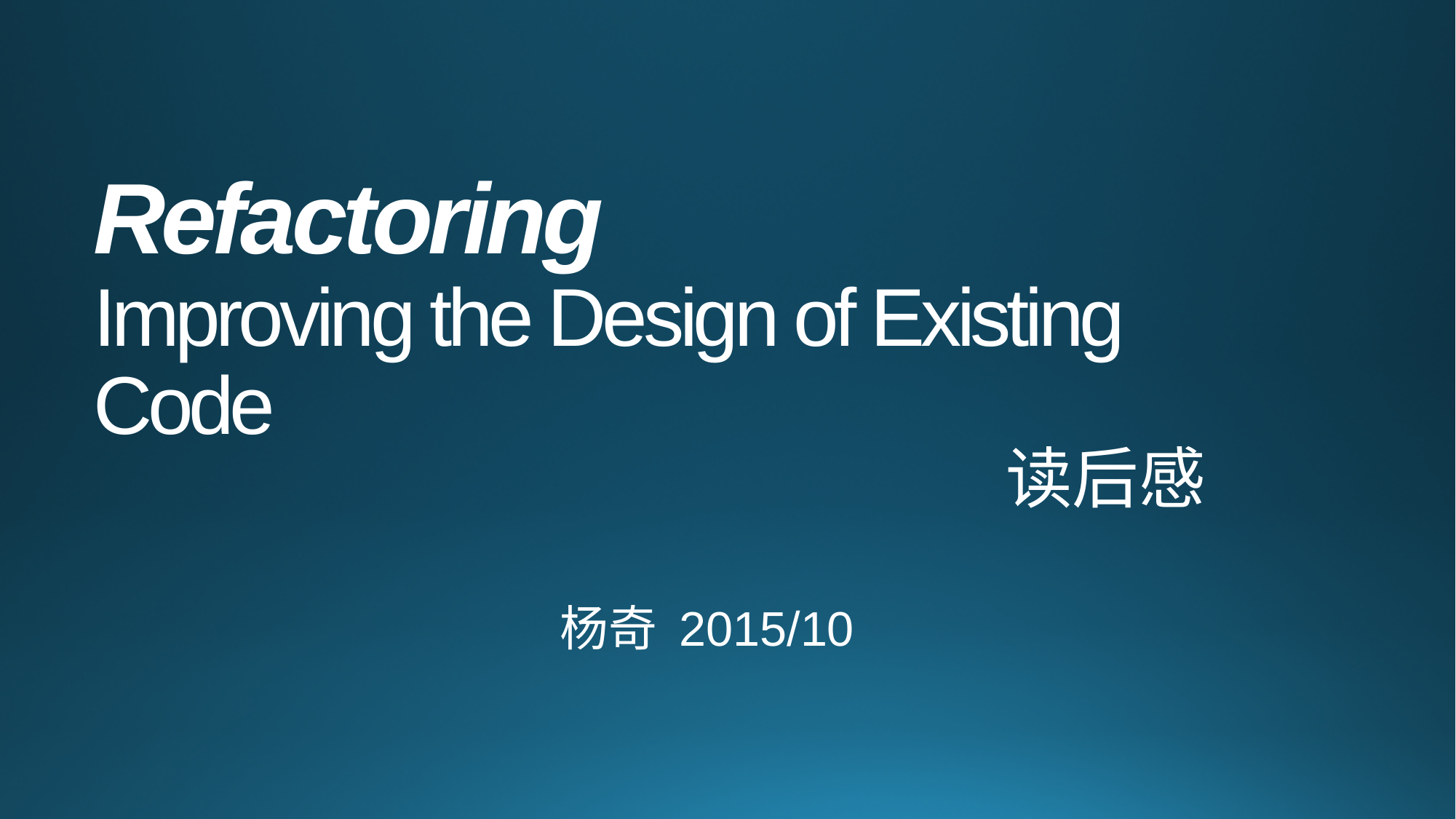

# Refactoring Improving the Design of Existing Code
读后感
杨奇 2015/10